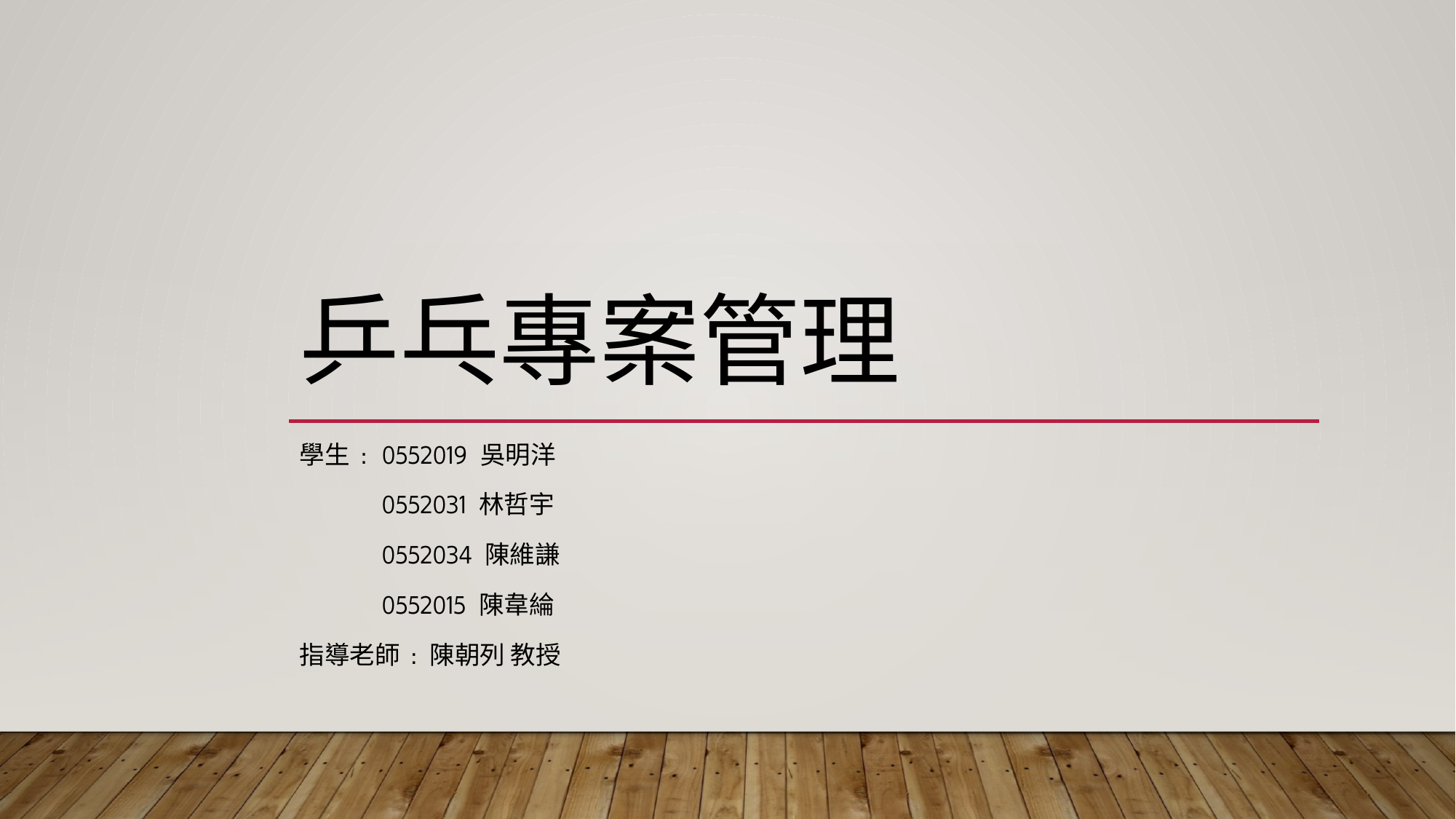

# 乒乓專案管理
學生 :  0552019 吳明洋
           0552031 林哲宇
           0552034 陳維謙
           0552015 陳韋綸
指導老師 : 陳朝列 教授